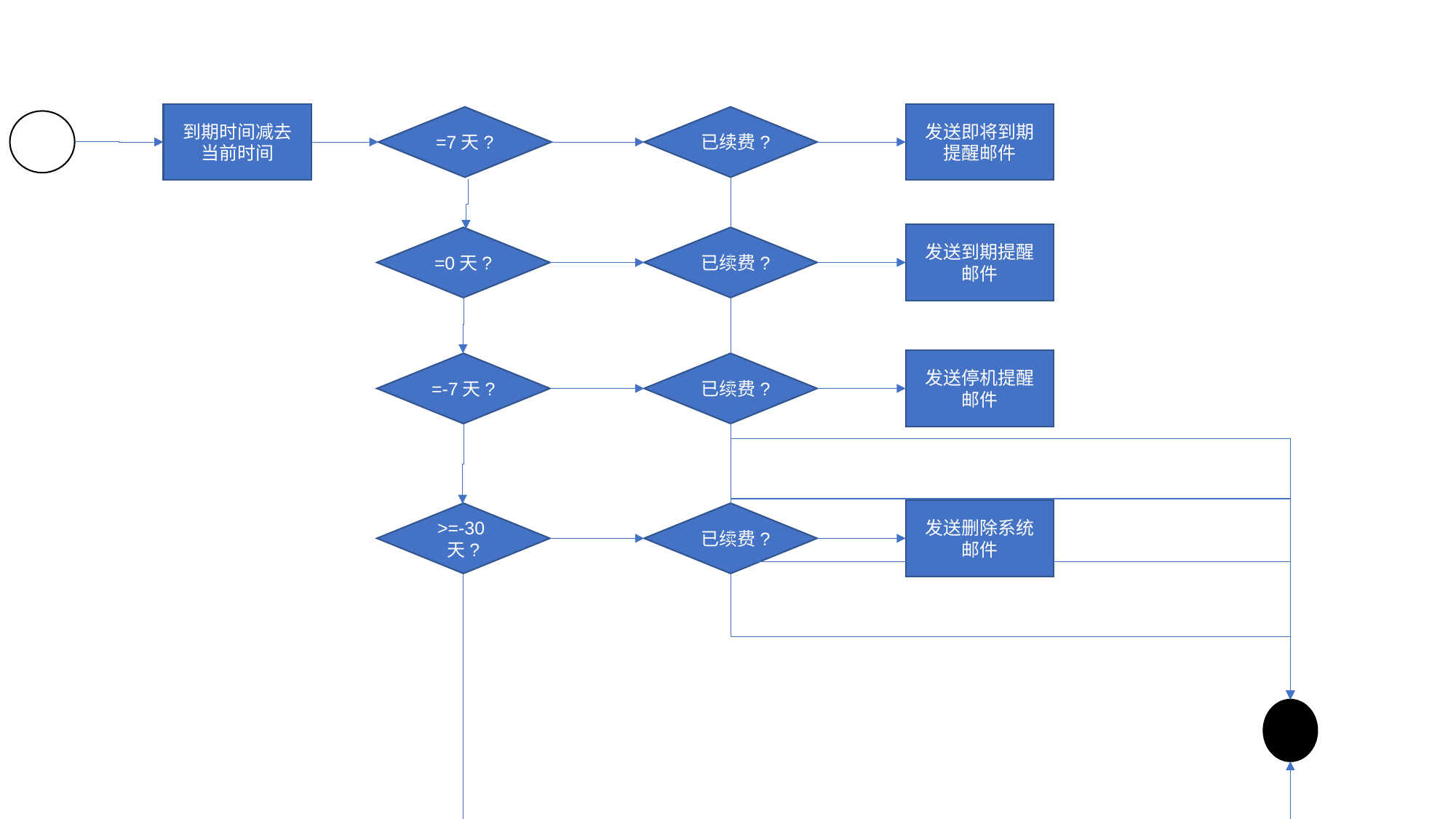

到期时间减去当前时间
发送即将到期提醒邮件
=7天?
已续费?

发送到期提醒邮件
=0天?
已续费?
发送停机提醒邮件
=-7天?
已续费?
发送删除系统邮件
>=-30天?
已续费?